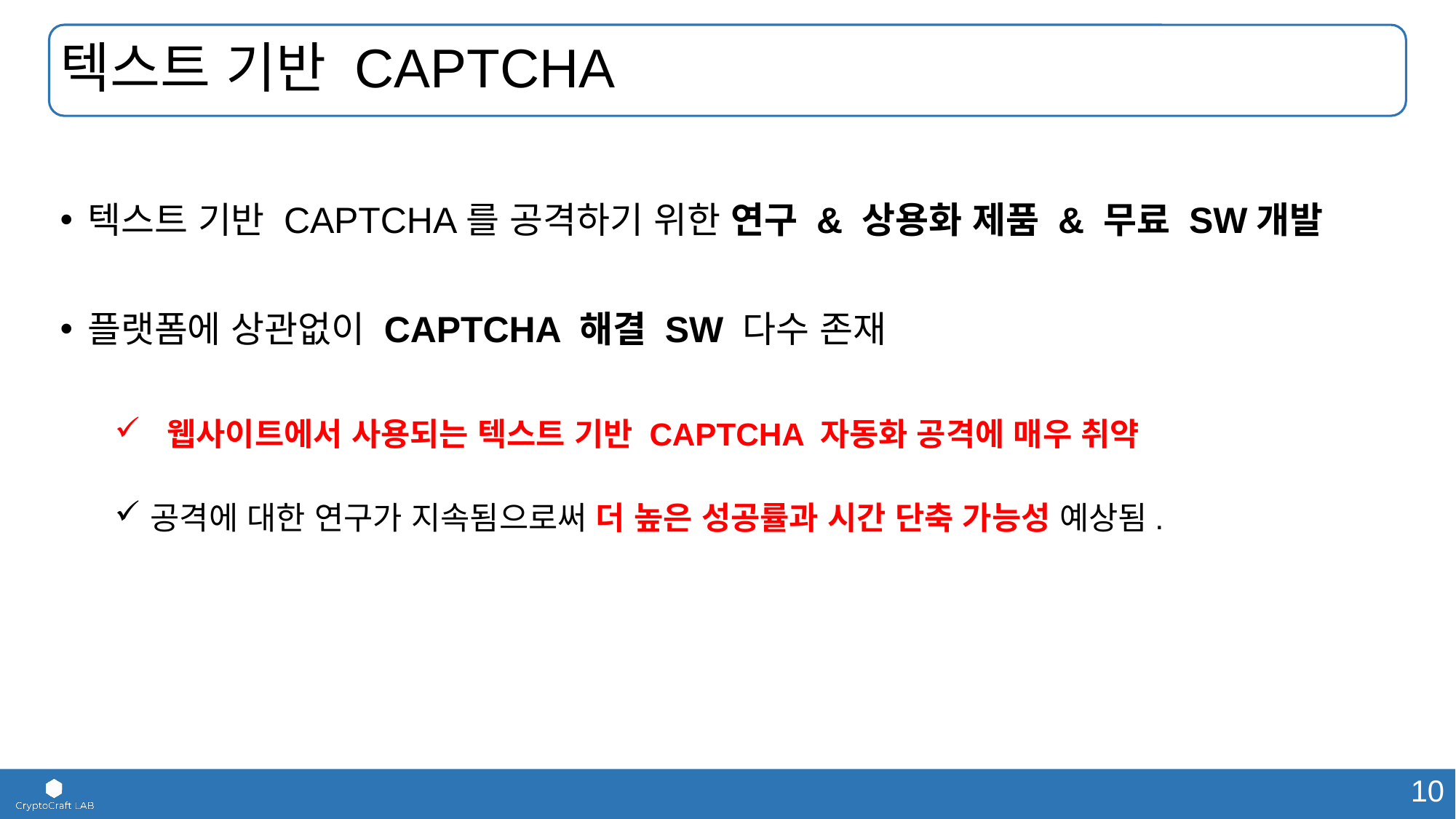

# 텍스트 기반 CAPTCHA

텍스트 기반 CAPTCHA를 공격하기 위한 연구 & 상용화 제품 & 무료 SW개발

플랫폼에 상관없이 CAPTCHA 해결 SW 다수 존재

 웹사이트에서 사용되는 텍스트 기반 CAPTCHA 자동화 공격에 매우 취약

공격에 대한 연구가 지속됨으로써 더 높은 성공률과 시간 단축 가능성 예상됨.